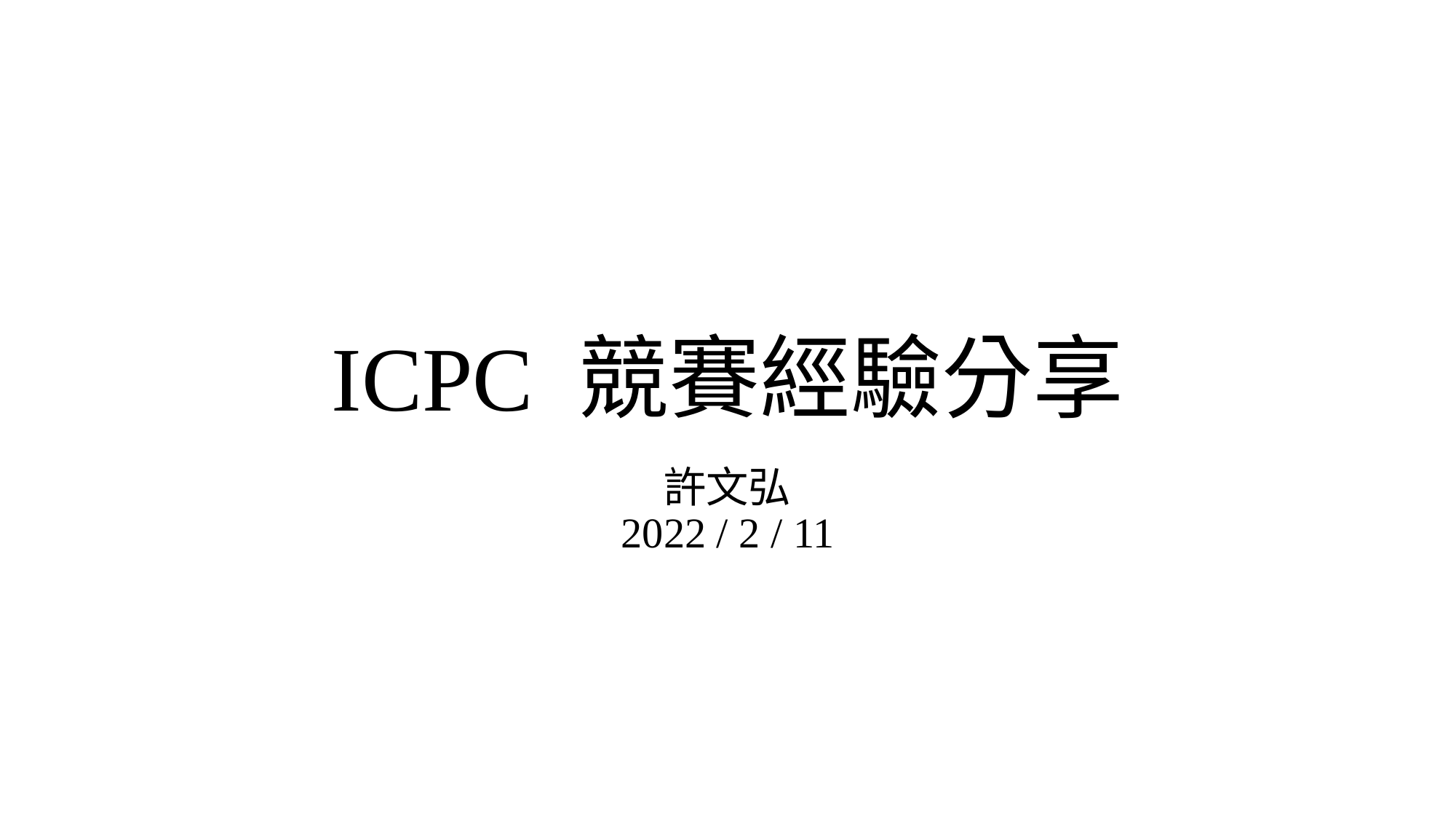

# ICPC 競賽經驗分享
許文弘
2022 / 2 / 11